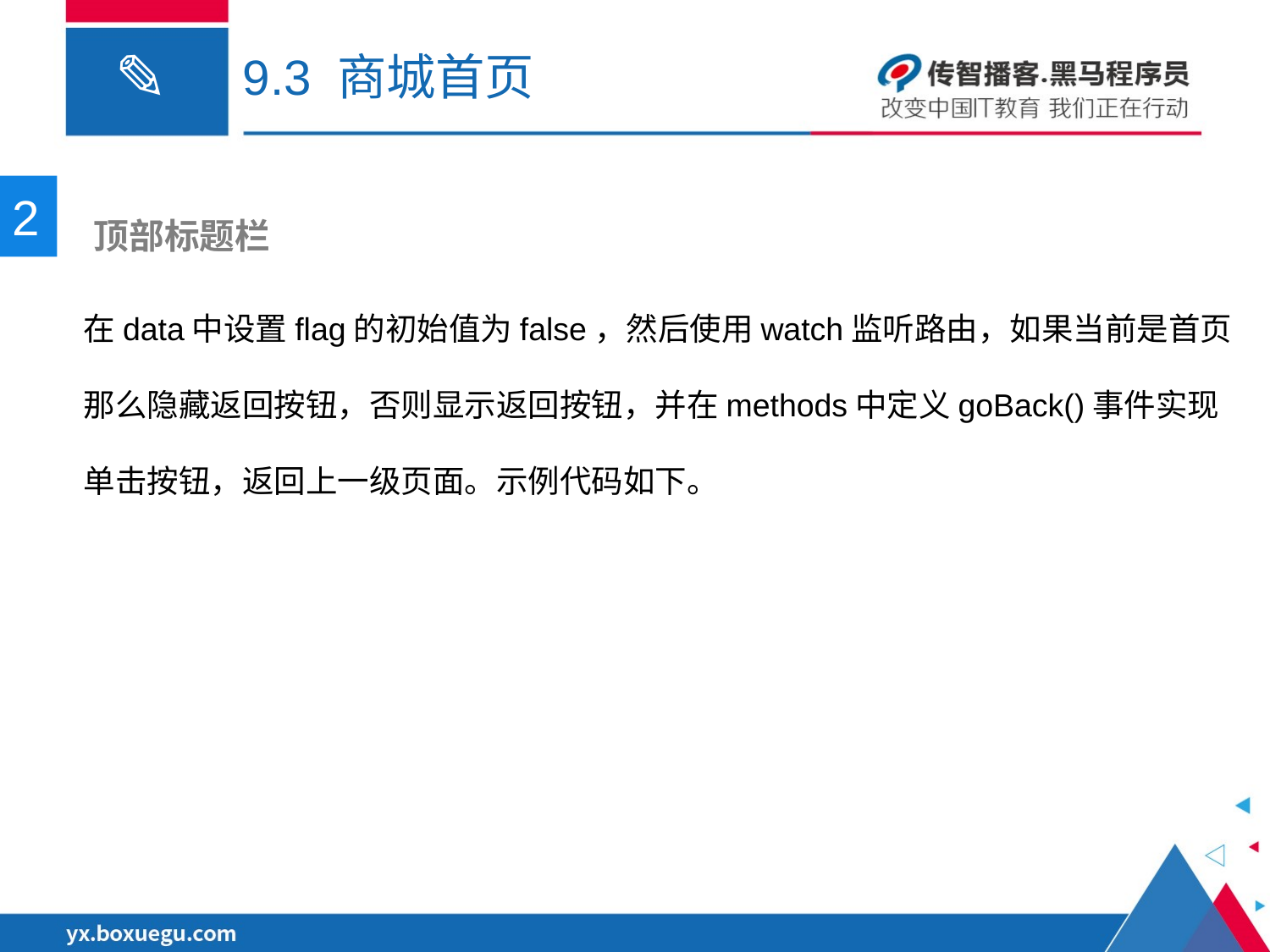

# 9.3 商城首页

2
  顶部标题栏
在data中设置flag的初始值为false，然后使用watch监听路由，如果当前是首页那么隐藏返回按钮，否则显示返回按钮，并在methods中定义goBack()事件实现单击按钮，返回上一级页面。示例代码如下。